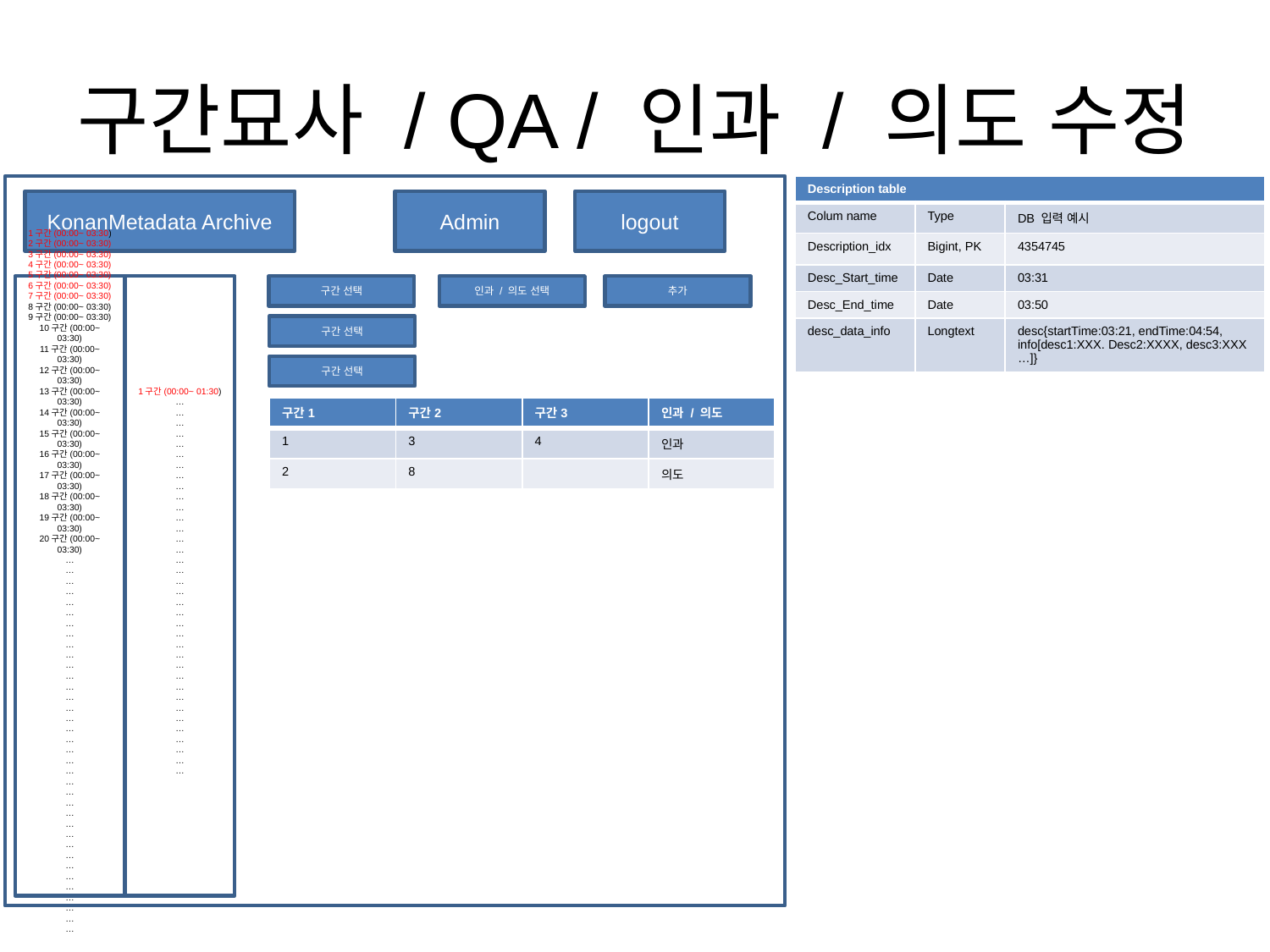

# 구간묘사 / QA / 인과 / 의도 수정

| Description table |  |  |
| --- | --- | --- |
| Colum name | Type | DB 입력 예시 |
| Description\_idx | Bigint, PK | 4354745 |
| Desc\_Start\_time | Date | 03:31 |
| Desc\_End\_time | Date | 03:50 |
| desc\_data\_info | Longtext | desc{startTime:03:21, endTime:04:54, info[desc1:XXX. Desc2:XXXX, desc3:XXX …]} |
KonanMetadata Archive
Admin
logout
1구간(00:00~ 03:30)
2구간(00:00~ 03:30)
3구간(00:00~ 03:30)
4구간(00:00~ 03:30)
5구간(00:00~ 03:30)
6구간(00:00~ 03:30)
7구간(00:00~ 03:30)
8구간(00:00~ 03:30)
9구간(00:00~ 03:30)
10구간(00:00~ 03:30)
11구간(00:00~ 03:30)
12구간(00:00~ 03:30)
13구간(00:00~ 03:30)
14구간(00:00~ 03:30)
15구간(00:00~ 03:30)
16구간(00:00~ 03:30)
17구간(00:00~ 03:30)
18구간(00:00~ 03:30)
19구간(00:00~ 03:30)
20구간(00:00~ 03:30)
…
…
…
…
…
…
…
…
…
…
…
…
…
…
…
…
…
…
…
…
…
…
…
…
…
…
…
…
…
…
…
…
…
…
…
…

1구간(00:00~ 01:30)
…
…
…
…
…
…
…
…
…
…
…
…
…
…
…
…
…
…
…
…
…
…
…
…
…
…
…
…
…
…
…
…
…
…
…
…

구간 선택
인과 / 의도 선택
추가
구간 선택
구간 선택
| 구간1 | 구간2 | 구간3 | 인과 / 의도 |
| --- | --- | --- | --- |
| 1 | 3 | 4 | 인과 |
| 2 | 8 |  | 의도 |